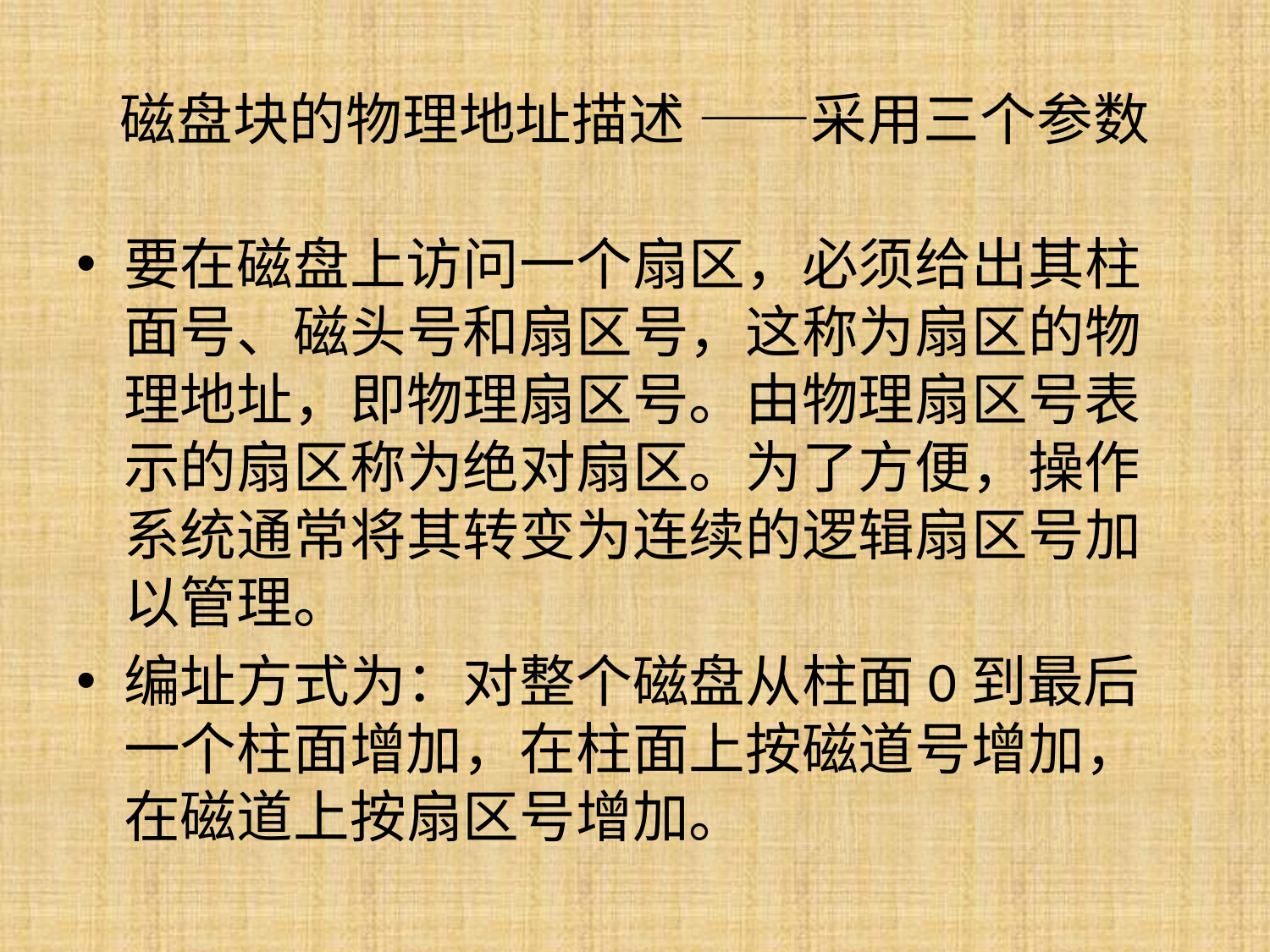

# 磁盘块的物理地址描述 ——采用三个参数
要在磁盘上访问一个扇区，必须给出其柱面号、磁头号和扇区号，这称为扇区的物理地址，即物理扇区号。由物理扇区号表示的扇区称为绝对扇区。为了方便，操作系统通常将其转变为连续的逻辑扇区号加以管理。
编址方式为：对整个磁盘从柱面0到最后一个柱面增加，在柱面上按磁道号增加，在磁道上按扇区号增加。